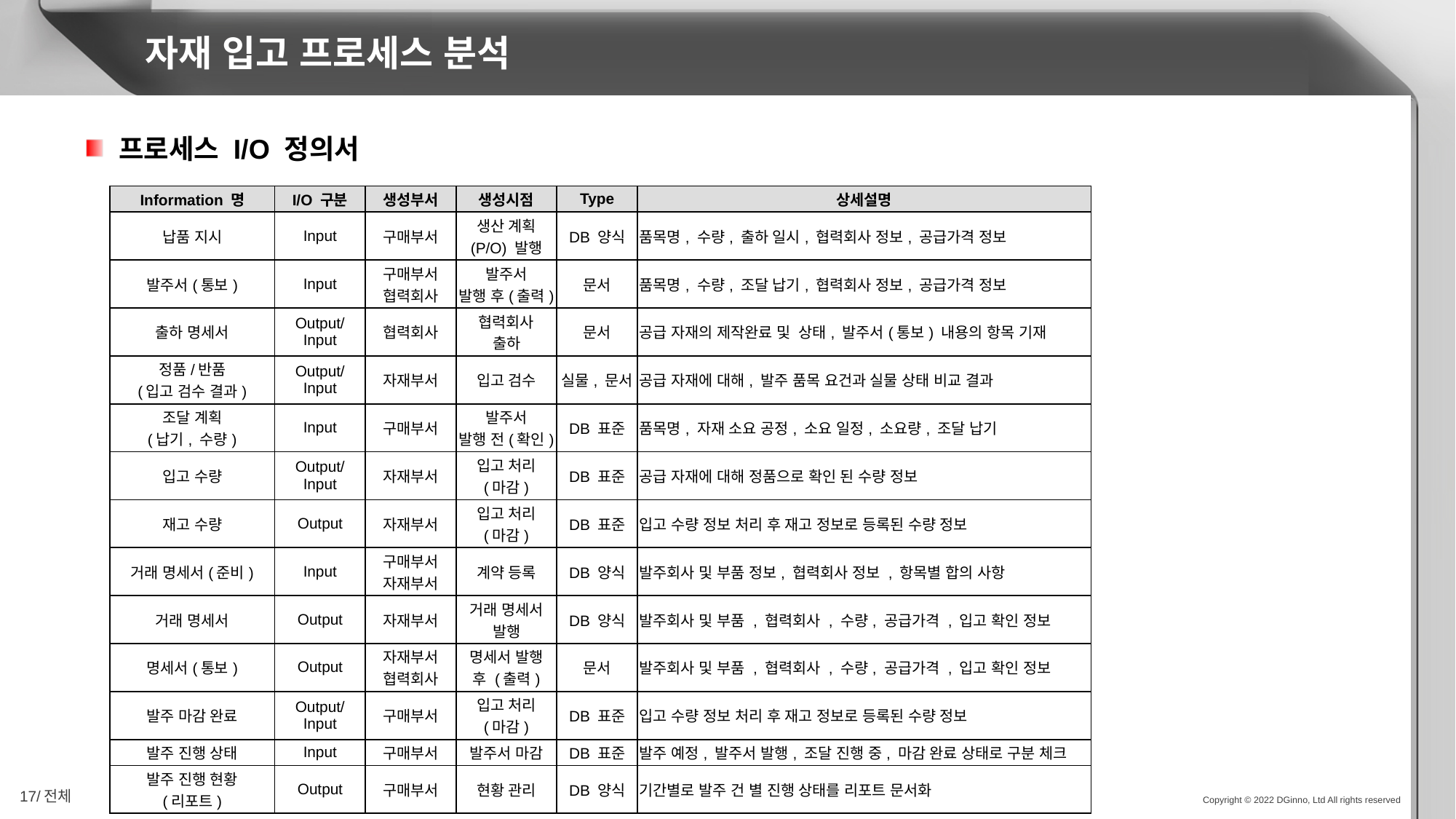

자재 입고 프로세스 분석
 프로세스 I/O 정의서
| Information 명 | I/O 구분 | 생성부서 | 생성시점 | Type | 상세설명 |
| --- | --- | --- | --- | --- | --- |
| 납품 지시 | Input | 구매부서 | 생산 계획 (P/O) 발행 | DB 양식 | 품목명, 수량, 출하 일시, 협력회사 정보, 공급가격 정보 |
| 발주서(통보) | Input | 구매부서 협력회사 | 발주서 발행 후(출력) | 문서 | 품목명, 수량, 조달 납기, 협력회사 정보, 공급가격 정보 |
| 출하 명세서 | Output/ Input | 협력회사 | 협력회사 출하 | 문서 | 공급 자재의 제작완료 및 상태, 발주서(통보) 내용의 항목 기재 |
| 정품/반품 (입고 검수 결과) | Output/ Input | 자재부서 | 입고 검수 | 실물, 문서 | 공급 자재에 대해, 발주 품목 요건과 실물 상태 비교 결과 |
| 조달 계획 (납기, 수량) | Input | 구매부서 | 발주서 발행 전(확인) | DB 표준 | 품목명, 자재 소요 공정, 소요 일정, 소요량, 조달 납기 |
| 입고 수량 | Output/ Input | 자재부서 | 입고 처리 (마감) | DB 표준 | 공급 자재에 대해 정품으로 확인 된 수량 정보 |
| 재고 수량 | Output | 자재부서 | 입고 처리 (마감) | DB 표준 | 입고 수량 정보 처리 후 재고 정보로 등록된 수량 정보 |
| 거래 명세서(준비) | Input | 구매부서 자재부서 | 계약 등록 | DB 양식 | 발주회사 및 부품 정보, 협력회사 정보 , 항목별 합의 사항 |
| 거래 명세서 | Output | 자재부서 | 거래 명세서 발행 | DB 양식 | 발주회사 및 부품 , 협력회사 , 수량, 공급가격 , 입고 확인 정보 |
| 명세서(통보) | Output | 자재부서 협력회사 | 명세서 발행 후 (출력) | 문서 | 발주회사 및 부품 , 협력회사 , 수량, 공급가격 , 입고 확인 정보 |
| 발주 마감 완료 | Output/ Input | 구매부서 | 입고 처리 (마감) | DB 표준 | 입고 수량 정보 처리 후 재고 정보로 등록된 수량 정보 |
| 발주 진행 상태 | Input | 구매부서 | 발주서 마감 | DB 표준 | 발주 예정, 발주서 발행, 조달 진행 중, 마감 완료 상태로 구분 체크 |
| 발주 진행 현황 (리포트) | Output | 구매부서 | 현황 관리 | DB 양식 | 기간별로 발주 건 별 진행 상태를 리포트 문서화 |